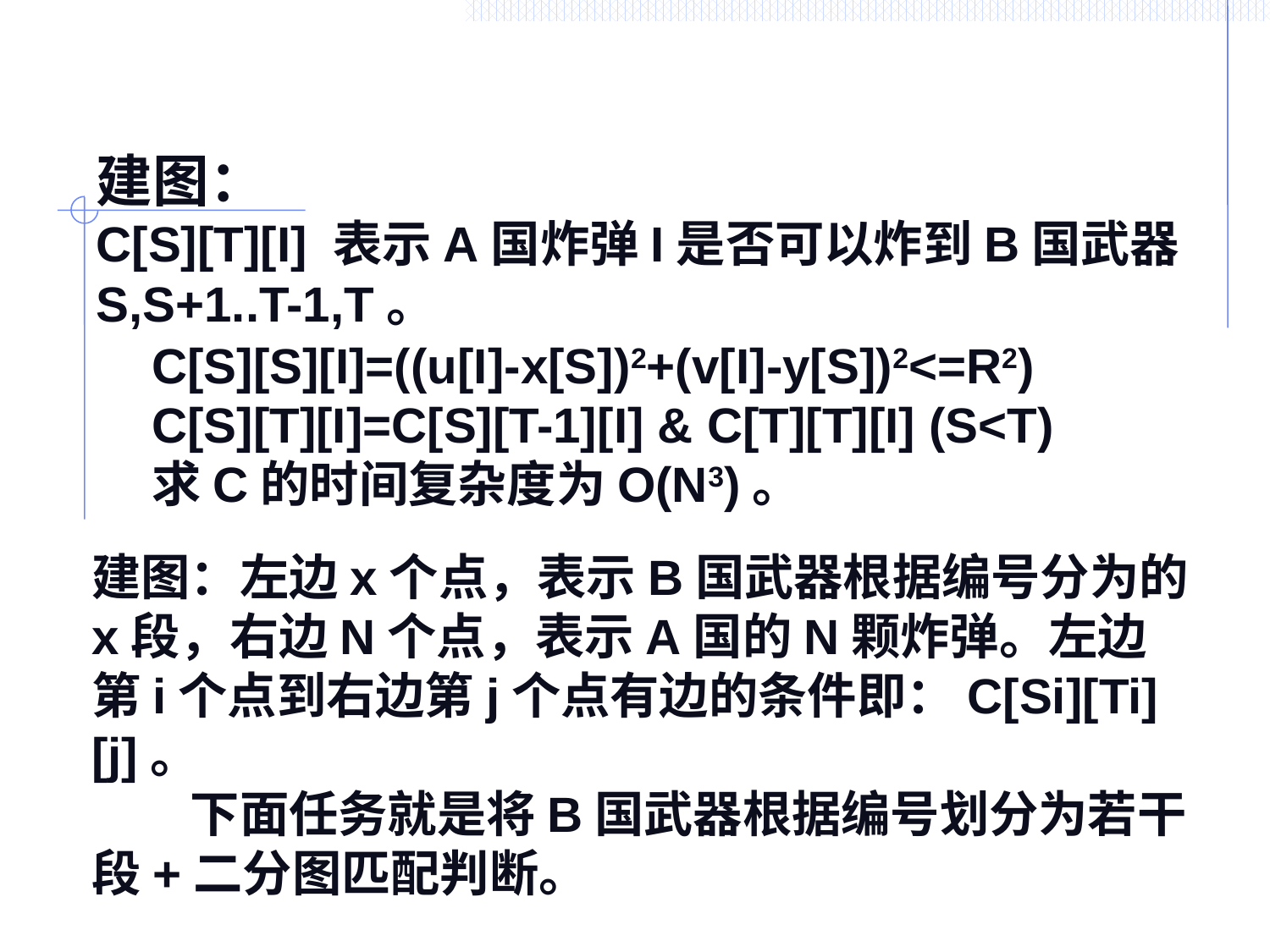

建图：
C[S][T][I] 表示A国炸弹I是否可以炸到B国武器S,S+1..T-1,T。
C[S][S][I]=((u[I]-x[S])2+(v[I]-y[S])2<=R2)
C[S][T][I]=C[S][T-1][I] & C[T][T][I] (S<T)
求C的时间复杂度为O(N3)。
建图：左边x个点，表示B国武器根据编号分为的x段，右边N个点，表示A国的N颗炸弹。左边第i个点到右边第j个点有边的条件即：C[Si][Ti][j]。
　　下面任务就是将B国武器根据编号划分为若干段+二分图匹配判断。